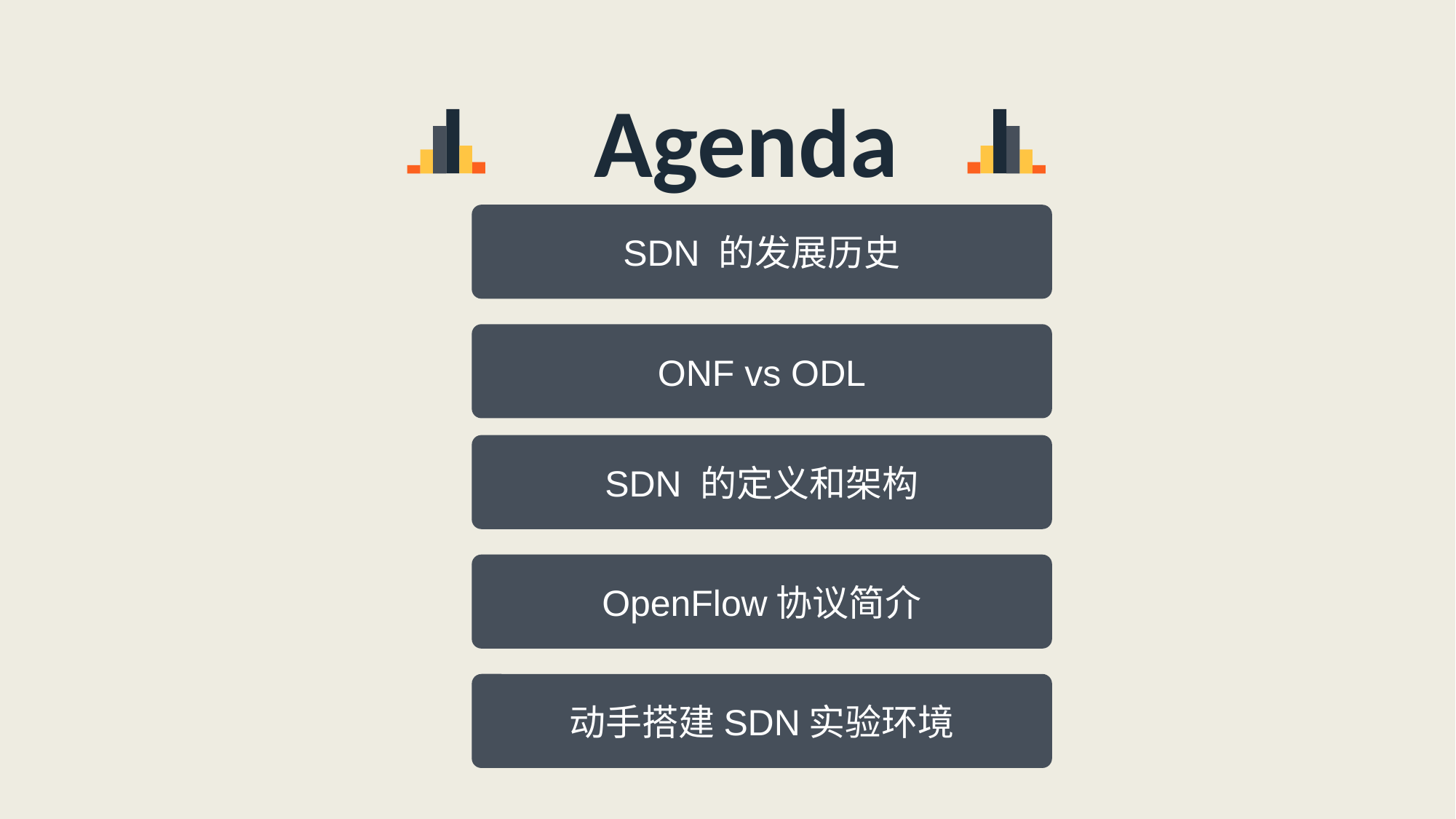

Agenda

SDN 的发展历史
ONF vs ODL
SDN 的定义和架构
OpenFlow协议简介
动手搭建SDN实验环境